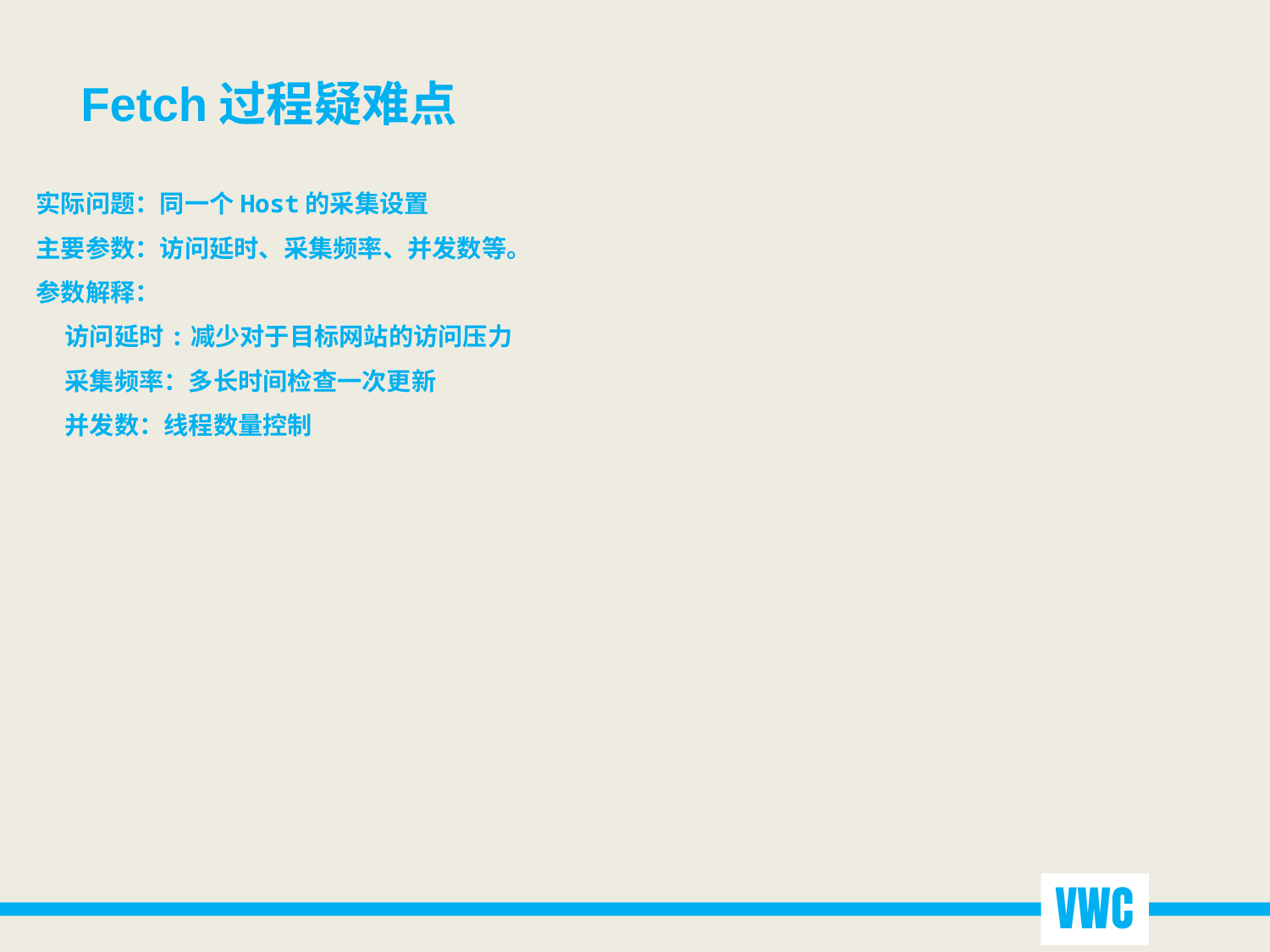

Fetch过程疑难点

实际问题：同一个Host的采集设置
主要参数：访问延时、采集频率、并发数等。
参数解释：
    访问延时:减少对于目标网站的访问压力
    采集频率：多长时间检查一次更新
    并发数：线程数量控制